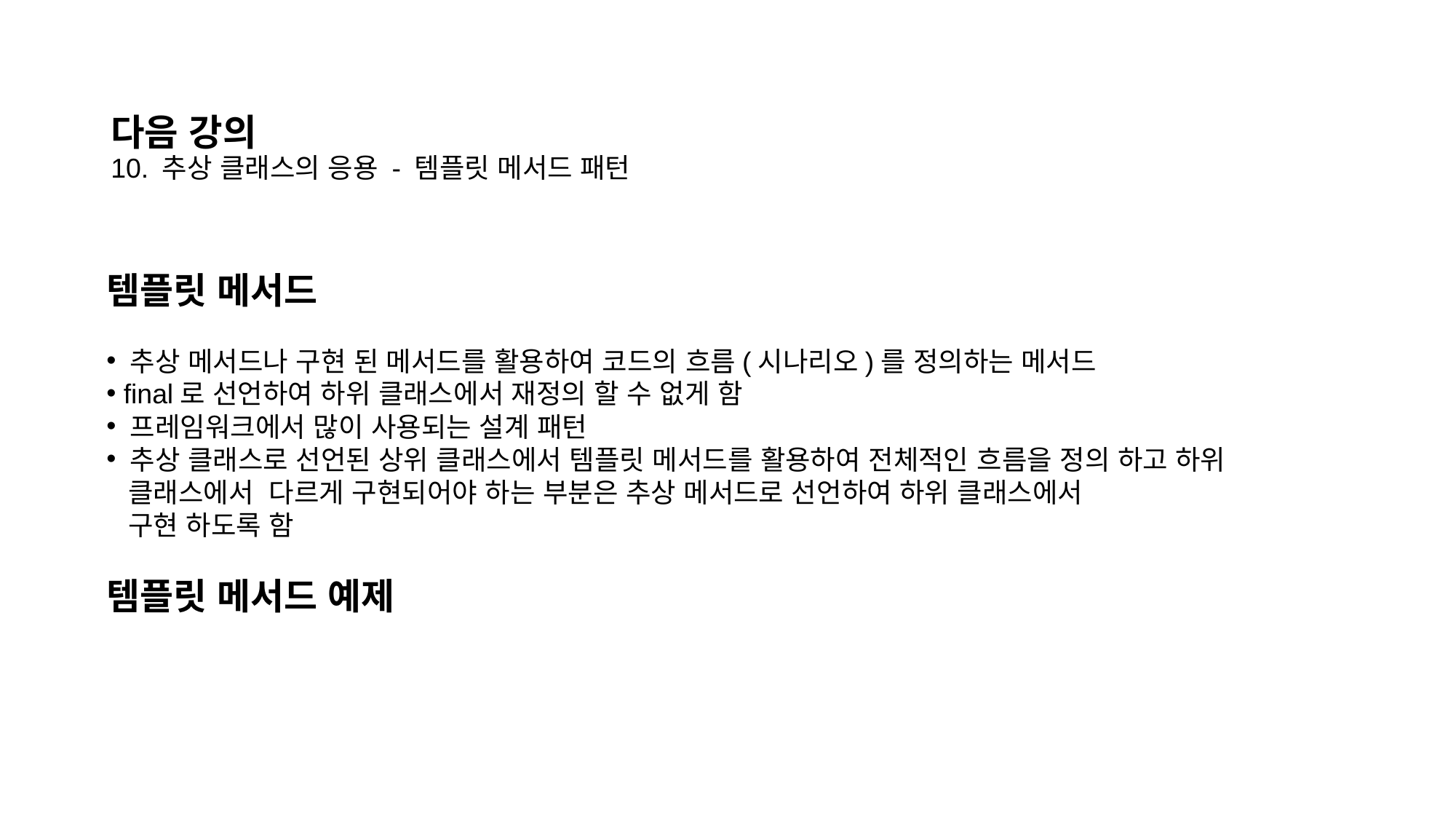

# 다음 강의 10. 추상 클래스의 응용 - 템플릿 메서드 패턴
템플릿 메서드

 추상 메서드나 구현 된 메서드를 활용하여 코드의 흐름(시나리오)를 정의하는 메서드
 final로 선언하여 하위 클래스에서 재정의 할 수 없게 함
 프레임워크에서 많이 사용되는 설계 패턴
 추상 클래스로 선언된 상위 클래스에서 템플릿 메서드를 활용하여 전체적인 흐름을 정의 하고 하위
  클래스에서  다르게 구현되어야 하는 부분은 추상 메서드로 선언하여 하위 클래스에서
  구현 하도록 함

템플릿 메서드 예제